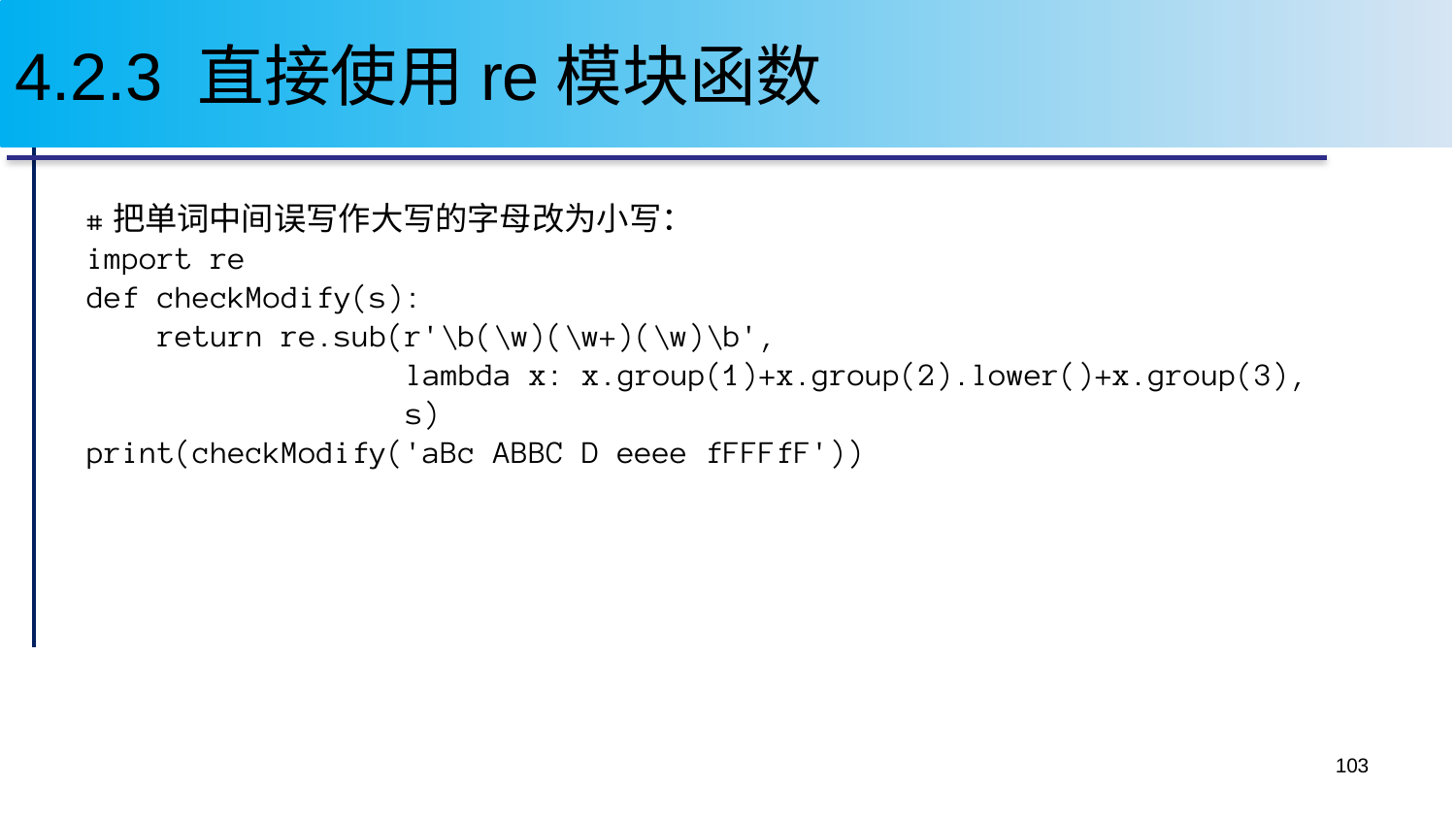

# 4.2.3 直接使用re模块函数
#把单词中间误写作大写的字母改为小写：
import re
def checkModify(s):
    return re.sub(r'\b(\w)(\w+)(\w)\b',
                  lambda x: x.group(1)+x.group(2).lower()+x.group(3),
                  s)
print(checkModify('aBc ABBC D eeee fFFFfF'))

103